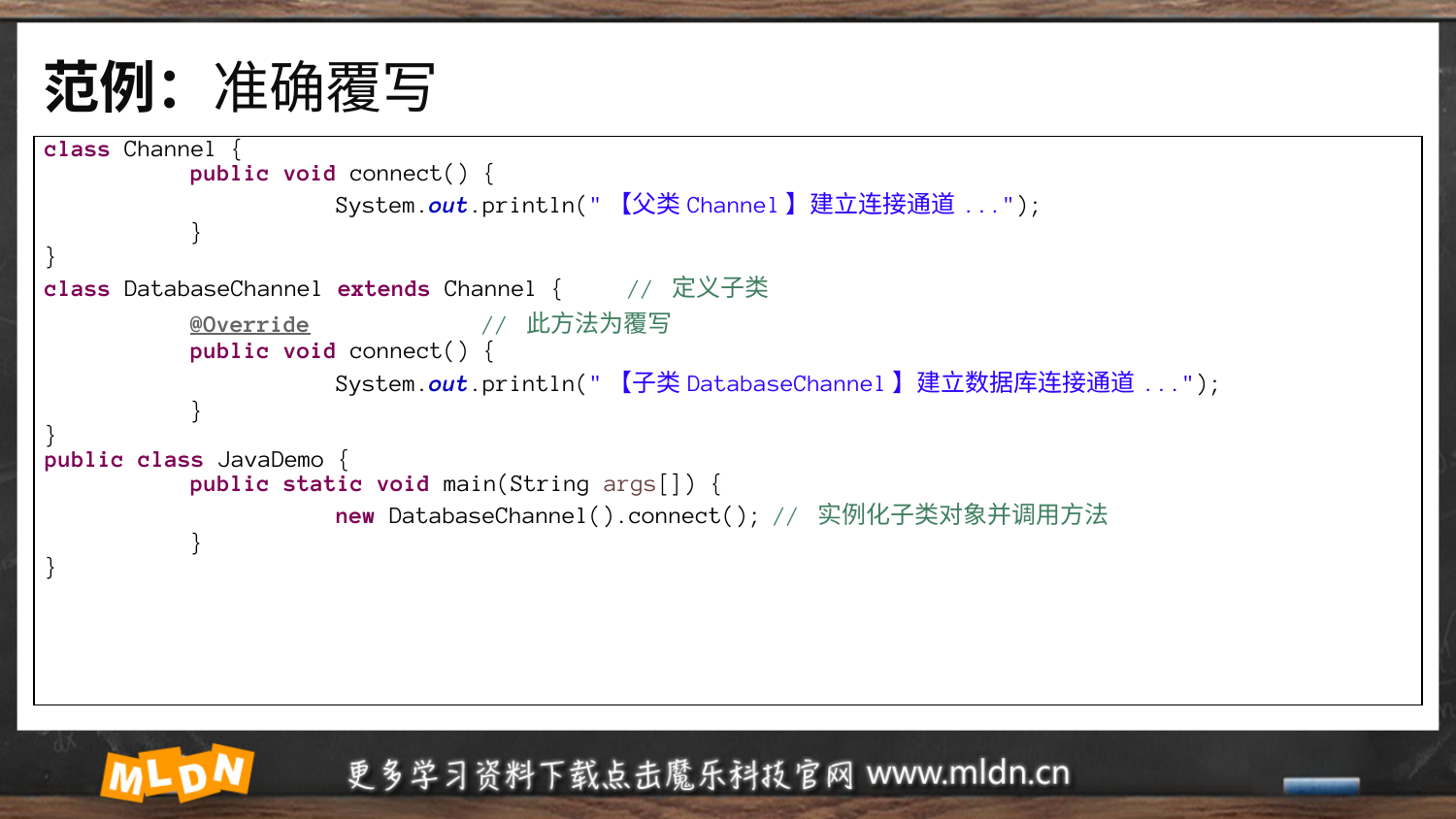

# 范例：准确覆写
| class Channel { public void connect() { System.out.println("【父类Channel】建立连接通道..."); } } class DatabaseChannel extends Channel { // 定义子类 @Override // 此方法为覆写 public void connect() { System.out.println("【子类DatabaseChannel】建立数据库连接通道..."); } } public class JavaDemo { public static void main(String args[]) { new DatabaseChannel().connect(); // 实例化子类对象并调用方法 } } |
| --- |